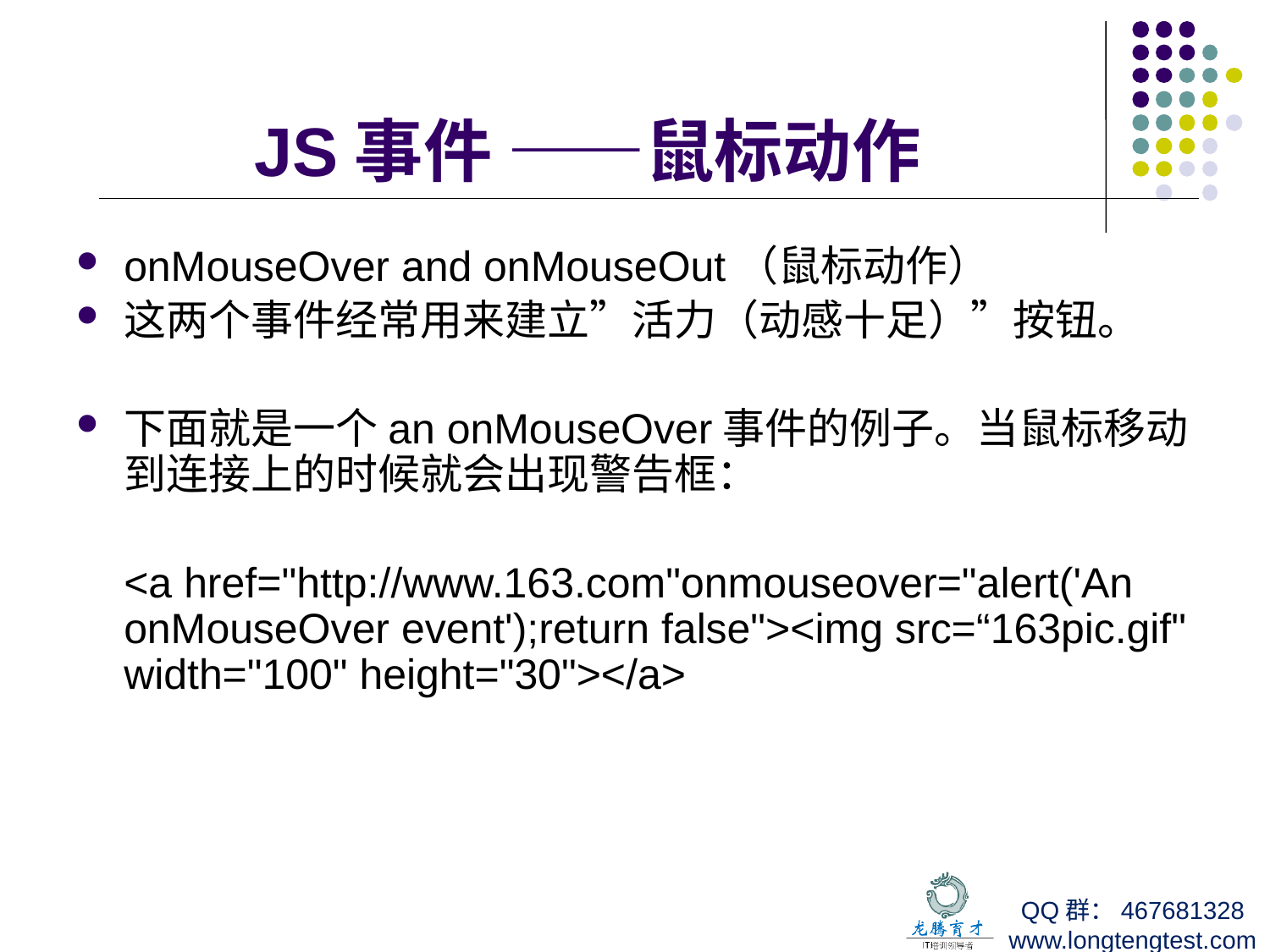

# JS事件 ——鼠标动作
onMouseOver and onMouseOut（鼠标动作）
这两个事件经常用来建立”活力（动感十足）”按钮。

下面就是一个an onMouseOver事件的例子。当鼠标移动到连接上的时候就会出现警告框：

	<a href="http://www.163.com"onmouseover="alert('An onMouseOver event');return false"><img src=“163pic.gif" width="100" height="30"></a>